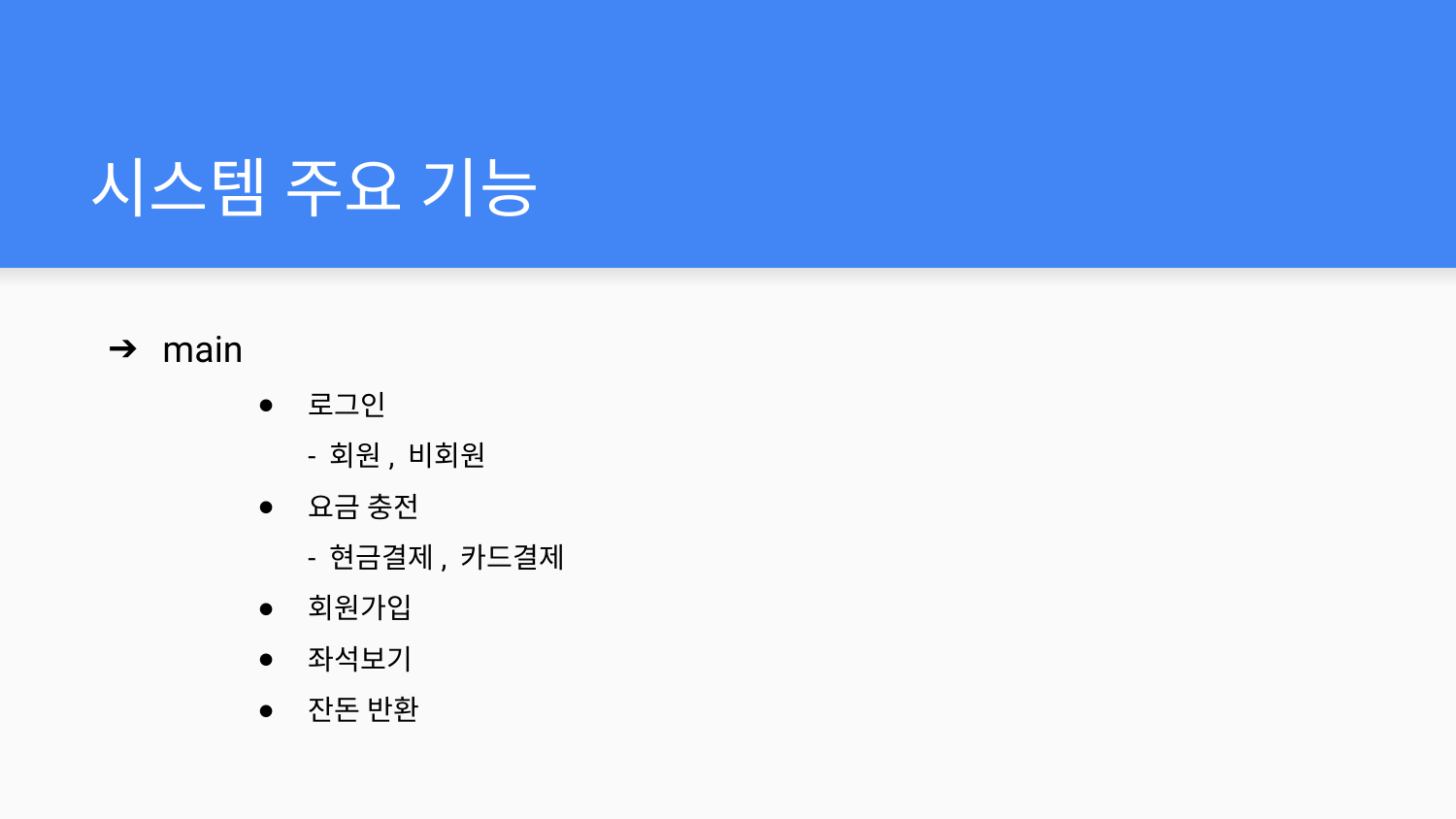

# 시스템 주요 기능
main
로그인
- 회원, 비회원
요금 충전
- 현금결제, 카드결제
회원가입
좌석보기
잔돈 반환